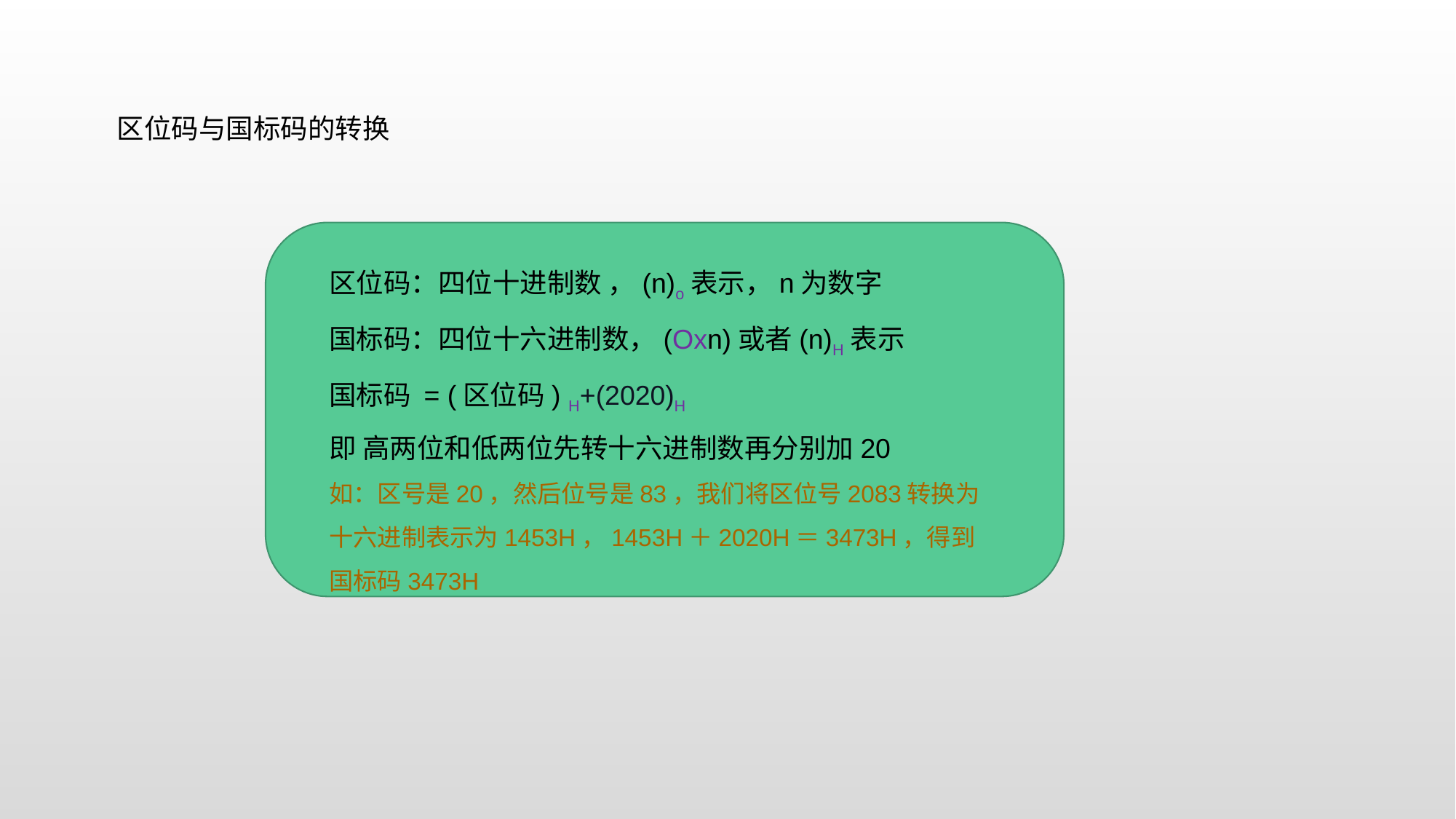

区位码与国标码的转换

区位码：四位十进制数 ，(n)o表示，n为数字
国标码：四位十六进制数，(Oxn)或者(n)H表示
国标码 = (区位码) H+(2020)H
即 高两位和低两位先转十六进制数再分别加20
如：区号是20，然后位号是83，我们将区位号2083转换为十六进制表示为1453H，1453H＋2020H＝3473H，得到国标码3473H